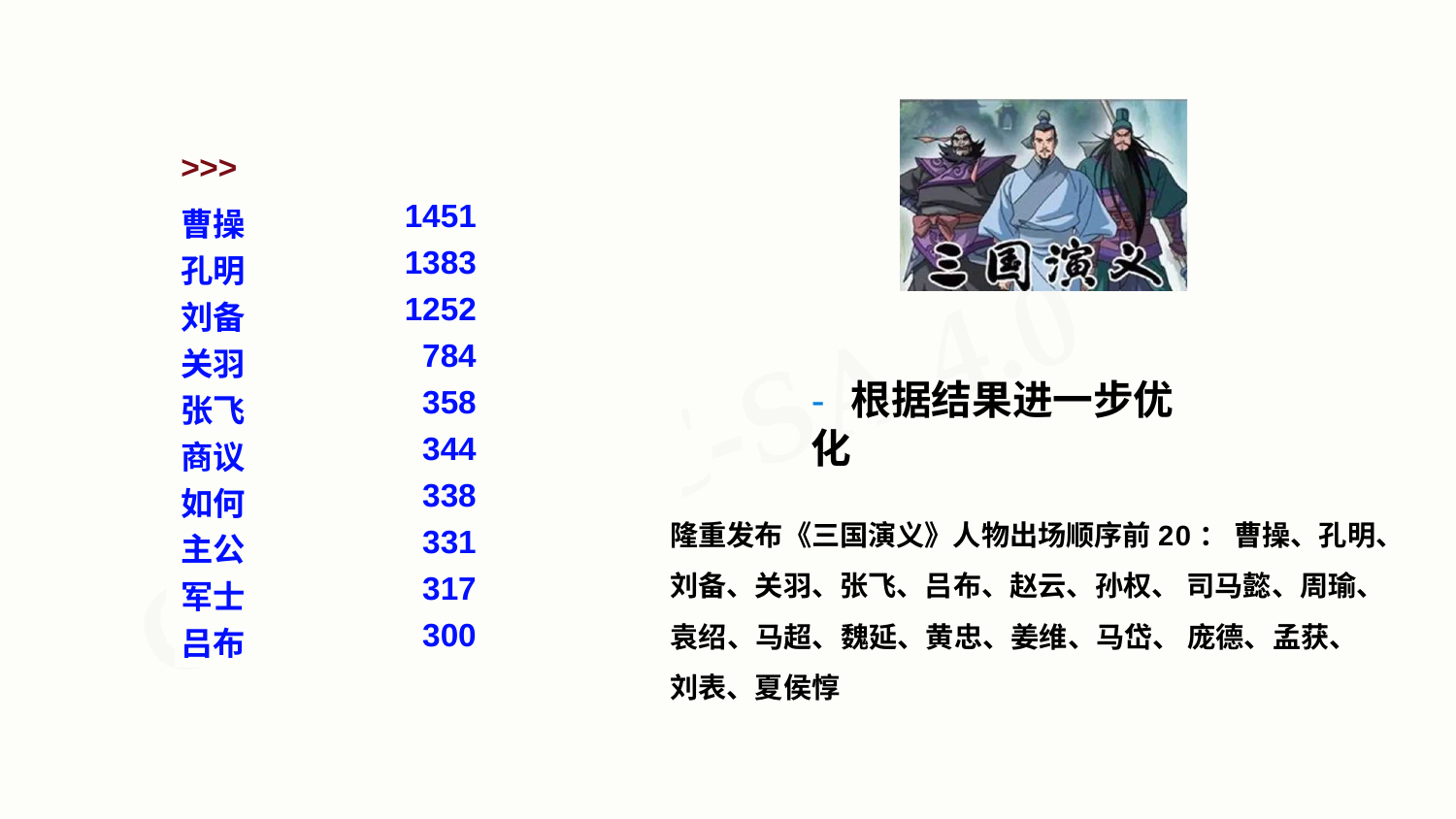

| >>> |  |
| --- | --- |
| 曹操 | 1451 |
| 孔明 | 1383 |
| 刘备 | 1252 |
| 关羽 | 784 |
| 张飞 | 358 |
| 商议 | 344 |
| 如何 | 338 |
| 主公 | 331 |
| 军士 | 317 |
| 吕布 | 300 |

# - 根据结果进一步优化

隆重发布《三国演义》人物出场顺序前20： 曹操、孔明、刘备、关羽、张飞、吕布、赵云、孙权、 司马懿、周瑜、袁绍、马超、魏延、黄忠、姜维、马岱、 庞德、孟获、刘表、夏侯惇